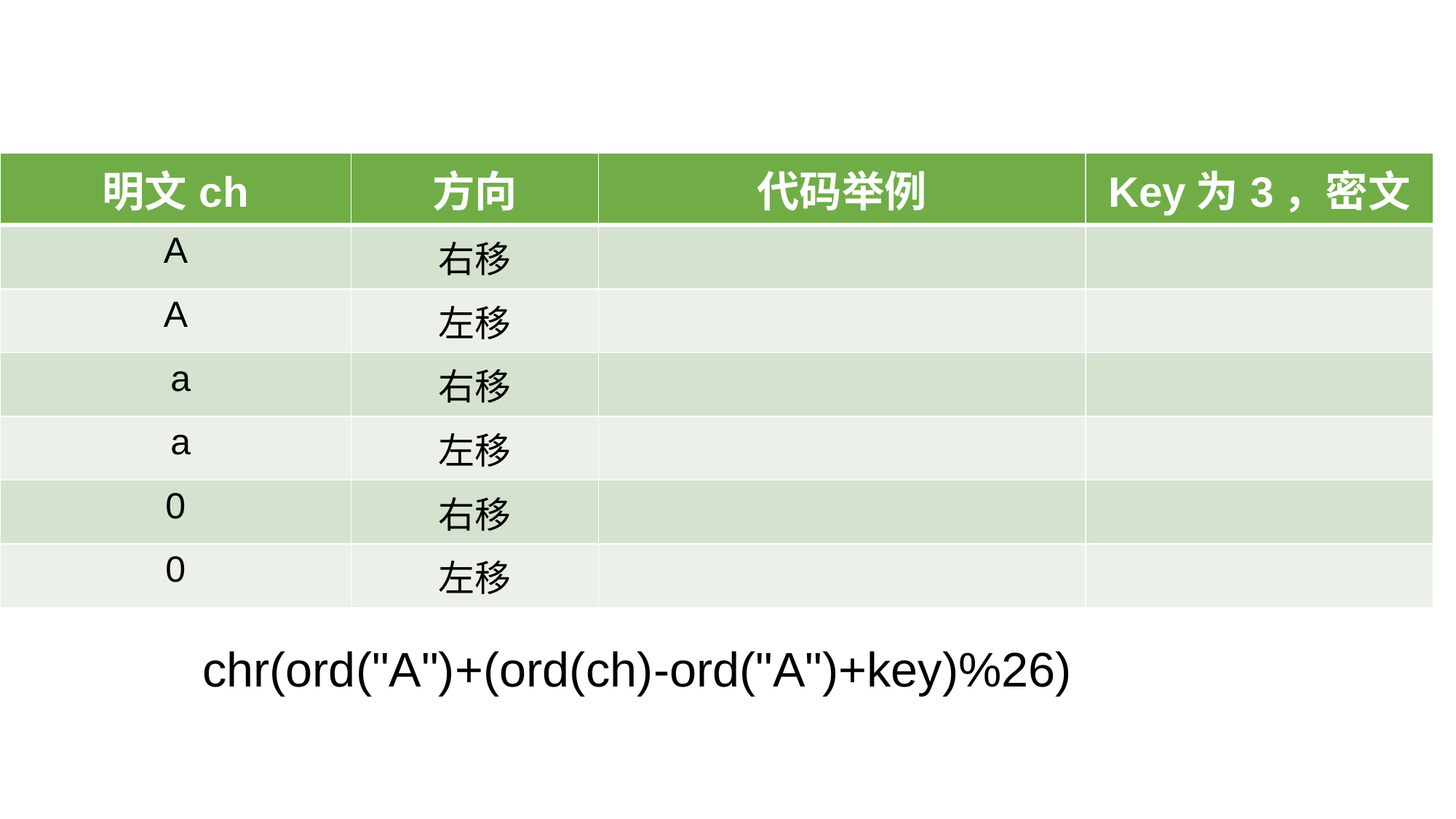

| 明文ch | 方向 | 代码举例 | Key为3，密文 |
| --- | --- | --- | --- |
| A | 右移 |  |  |
| A | 左移 |  |  |
| a | 右移 |  |  |
| a | 左移 |  |  |
| 0 | 右移 |  |  |
| 0 | 左移 |  |  |
chr(ord("A")+(ord(ch)-ord("A")+key)%26)